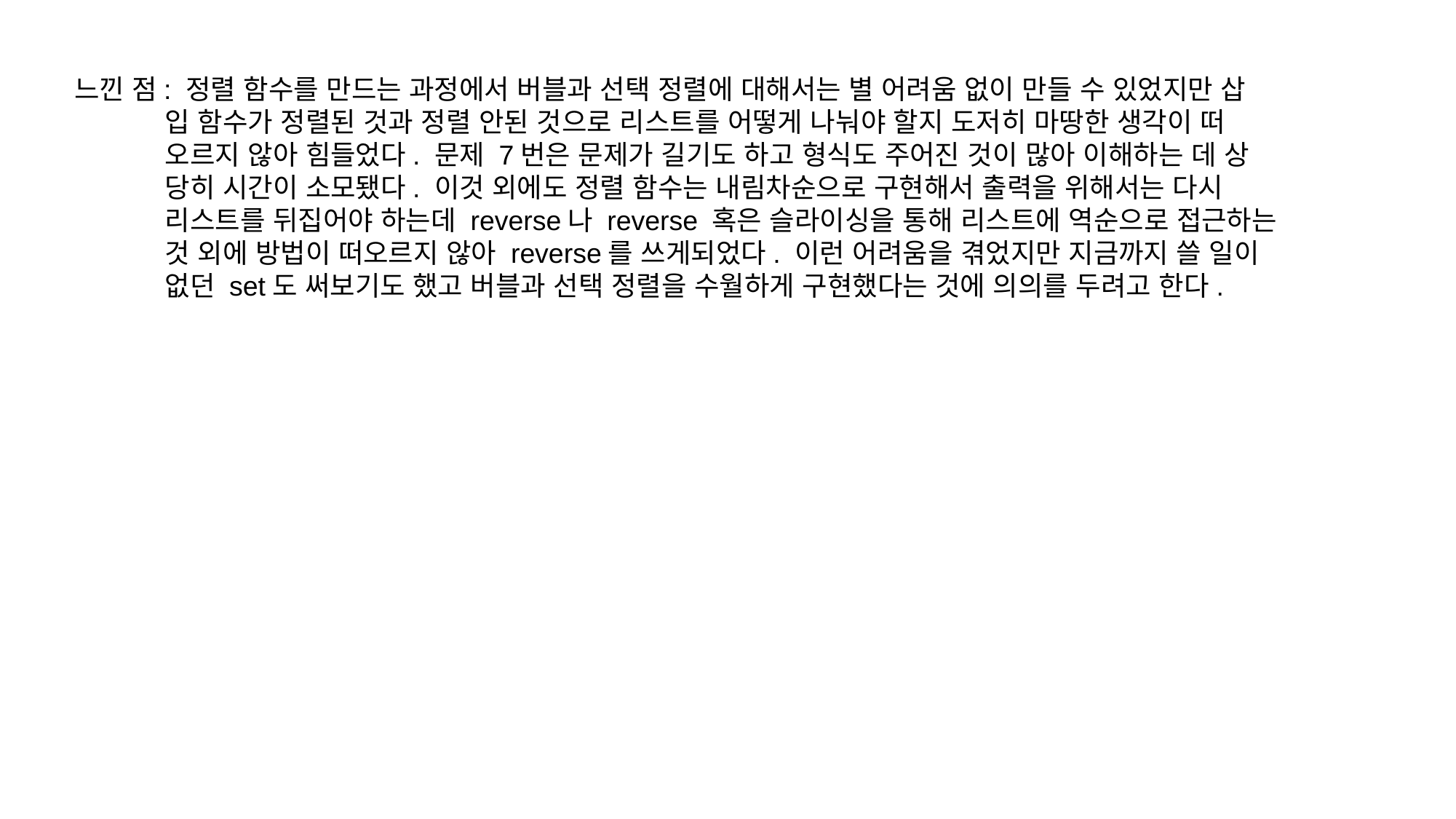

느낀 점: 정렬 함수를 만드는 과정에서 버블과 선택 정렬에 대해서는 별 어려움 없이 만들 수 있었지만 삽
           입 함수가 정렬된 것과 정렬 안된 것으로 리스트를 어떻게 나눠야 할지 도저히 마땅한 생각이 떠
           오르지 않아 힘들었다. 문제 7번은 문제가 길기도 하고 형식도 주어진 것이 많아 이해하는 데 상
           당히 시간이 소모됐다. 이것 외에도 정렬 함수는 내림차순으로 구현해서 출력을 위해서는 다시
           리스트를 뒤집어야 하는데 reverse나 reverse 혹은 슬라이싱을 통해 리스트에 역순으로 접근하는
           것 외에 방법이 떠오르지 않아 reverse를 쓰게되었다. 이런 어려움을 겪었지만 지금까지 쓸 일이
           없던 set도 써보기도 했고 버블과 선택 정렬을 수월하게 구현했다는 것에 의의를 두려고 한다.